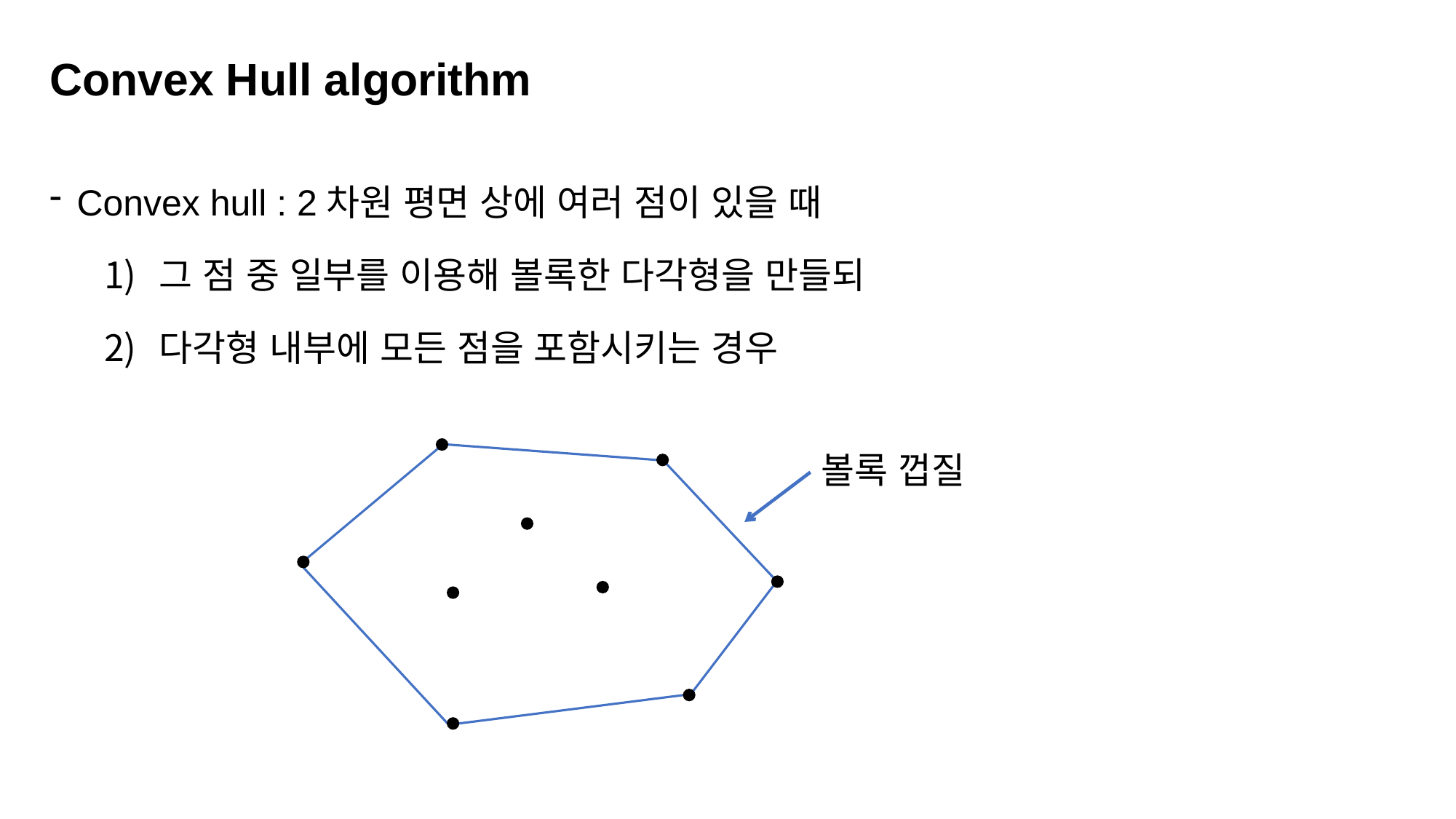

# Convex Hull algorithm
Convex hull : 2차원 평면 상에 여러 점이 있을 때
그 점 중 일부를 이용해 볼록한 다각형을 만들되
다각형 내부에 모든 점을 포함시키는 경우
볼록 껍질